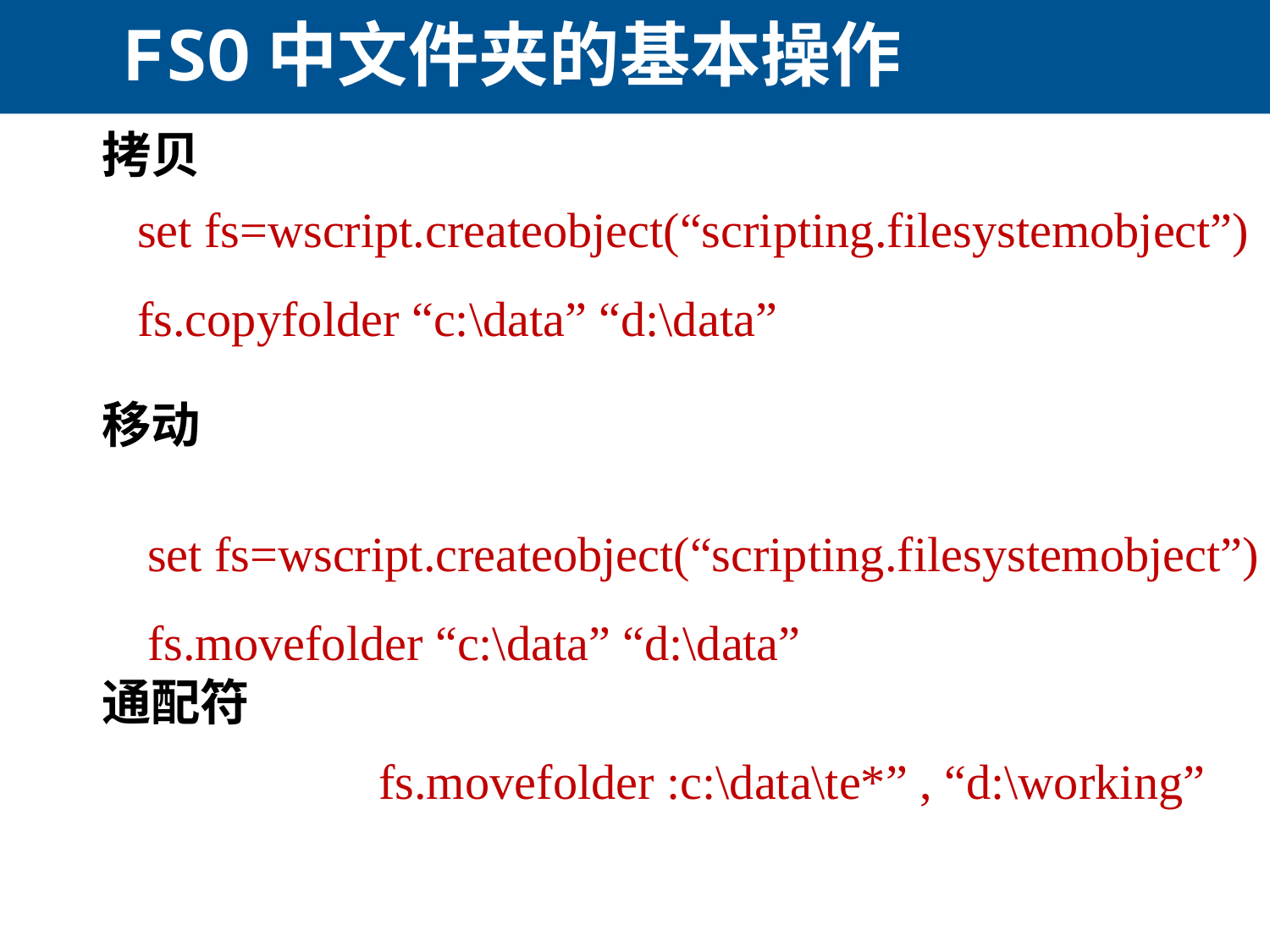

# FSO中文件夹的基本操作
拷贝

移动

通配符

set fs=wscript.createobject(“scripting.filesystemobject”)
fs.copyfolder “c:\data” “d:\data”

set fs=wscript.createobject(“scripting.filesystemobject”)
fs.movefolder “c:\data” “d:\data”
fs.movefolder :c:\data\te*” , “d:\working”